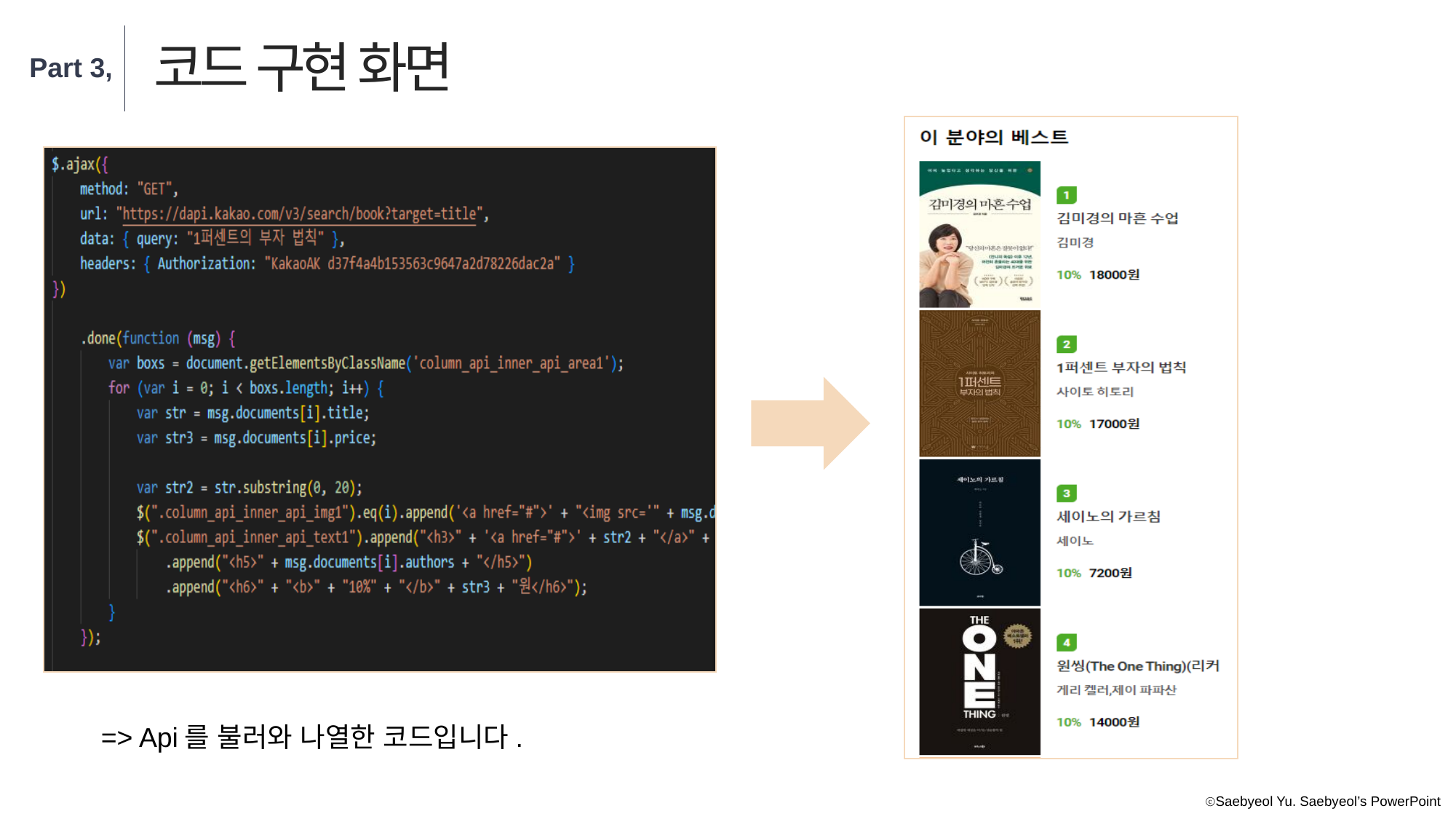

코드 구현 화면
Part 3,

=> Api를 불러와 나열한 코드입니다.